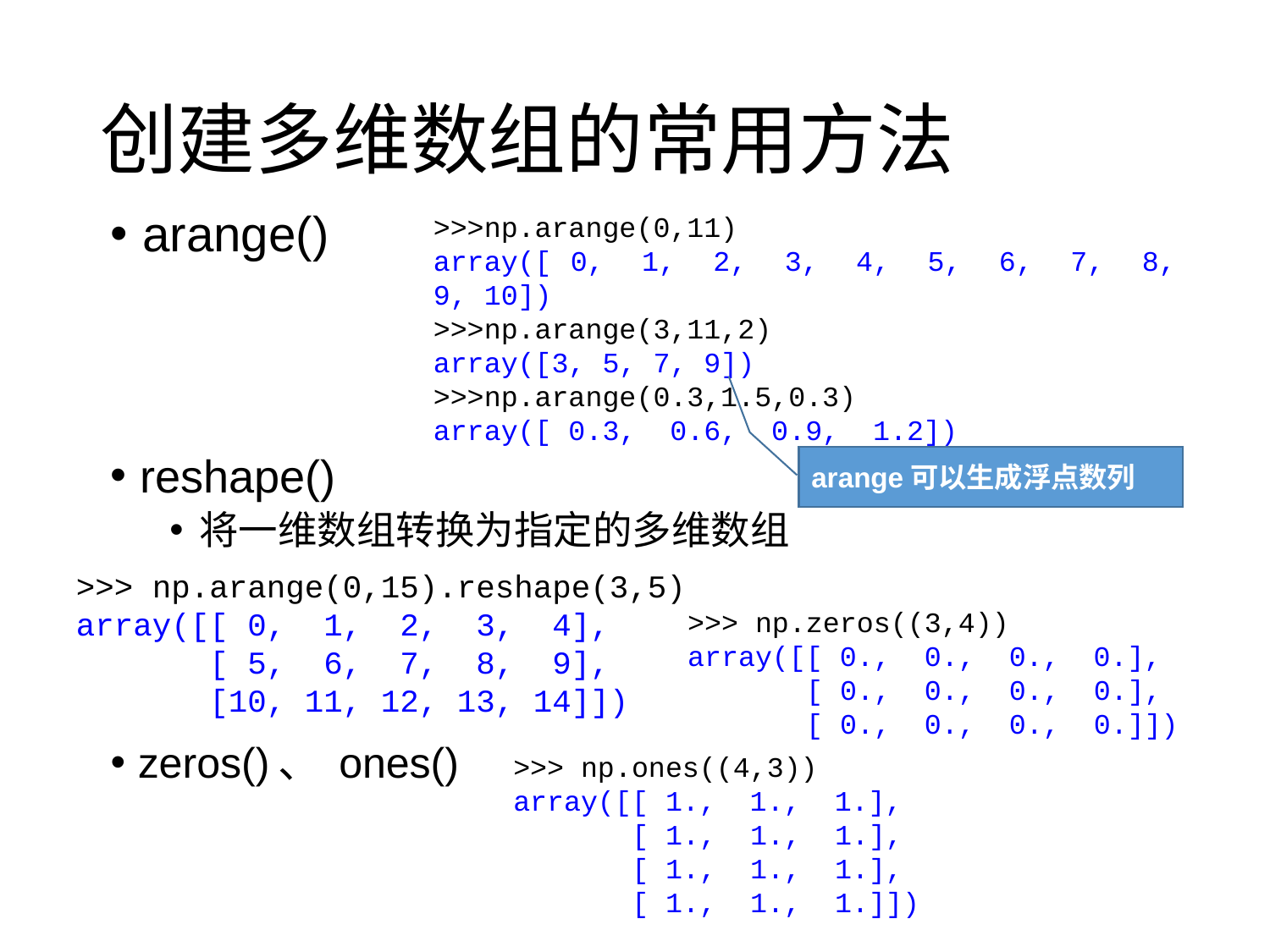

# 创建多维数组的常用方法
arange()

>>>np.arange(0,11)
array([ 0,  1,  2,  3,  4,  5,  6,  7,  8,  9, 10])
>>>np.arange(3,11,2)
array([3, 5, 7, 9])
>>>np.arange(0.3,1.5,0.3)
array([ 0.3,  0.6,  0.9,  1.2])
reshape()
将一维数组转换为指定的多维数组
arange可以生成浮点数列
>>> np.arange(0,15).reshape(3,5)
array([[ 0,  1,  2,  3,  4],
       [ 5,  6,  7,  8,  9],
       [10, 11, 12, 13, 14]])
>>> np.zeros((3,4))
array([[ 0.,  0.,  0.,  0.],
       [ 0.,  0.,  0.,  0.],
       [ 0.,  0.,  0.,  0.]])
zeros()、 ones()
>>> np.ones((4,3))
array([[ 1.,  1.,  1.],
       [ 1.,  1.,  1.],
       [ 1.,  1.,  1.],
       [ 1.,  1.,  1.]])